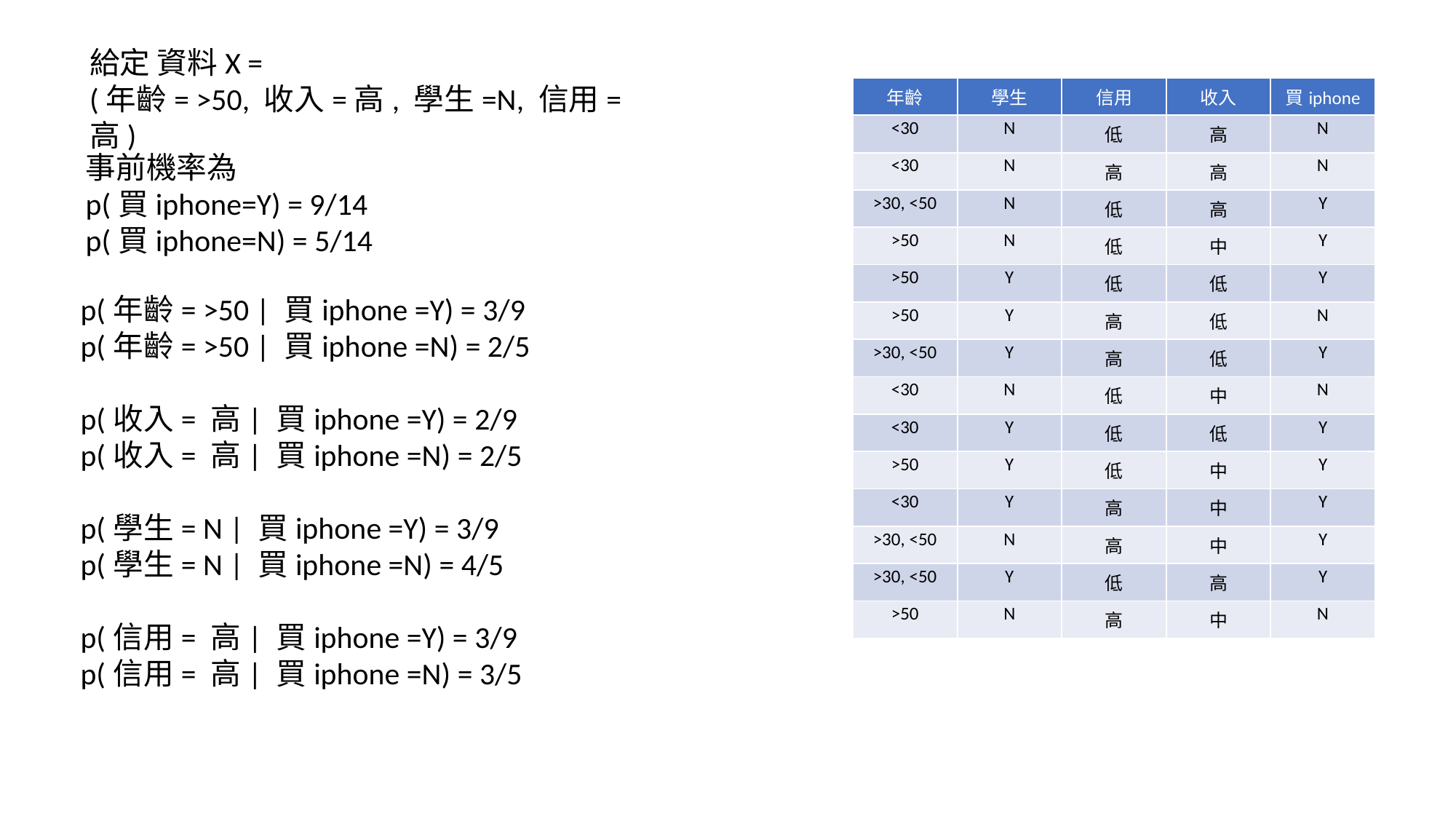

給定 資料X =
(年齡= >50, 收入=高, 學生=N, 信用=高)
| 年齡 | 學生 | 信用 | 收入 | 買iphone |
| --- | --- | --- | --- | --- |
| <30 | N | 低 | 高 | N |
| <30 | N | 高 | 高 | N |
| >30, <50 | N | 低 | 高 | Y |
| >50 | N | 低 | 中 | Y |
| >50 | Y | 低 | 低 | Y |
| >50 | Y | 高 | 低 | N |
| >30, <50 | Y | 高 | 低 | Y |
| <30 | N | 低 | 中 | N |
| <30 | Y | 低 | 低 | Y |
| >50 | Y | 低 | 中 | Y |
| <30 | Y | 高 | 中 | Y |
| >30, <50 | N | 高 | 中 | Y |
| >30, <50 | Y | 低 | 高 | Y |
| >50 | N | 高 | 中 | N |
事前機率為
p(買iphone=Y) = 9/14
p(買iphone=N) = 5/14
p(年齡= >50 | 買iphone =Y) = 3/9
p(年齡= >50 | 買iphone =N) = 2/5

p(收入= 高| 買iphone =Y) = 2/9
p(收入= 高| 買iphone =N) = 2/5

p(學生= N | 買iphone =Y) = 3/9
p(學生= N | 買iphone =N) = 4/5

p(信用= 高| 買iphone =Y) = 3/9
p(信用= 高| 買iphone =N) = 3/5